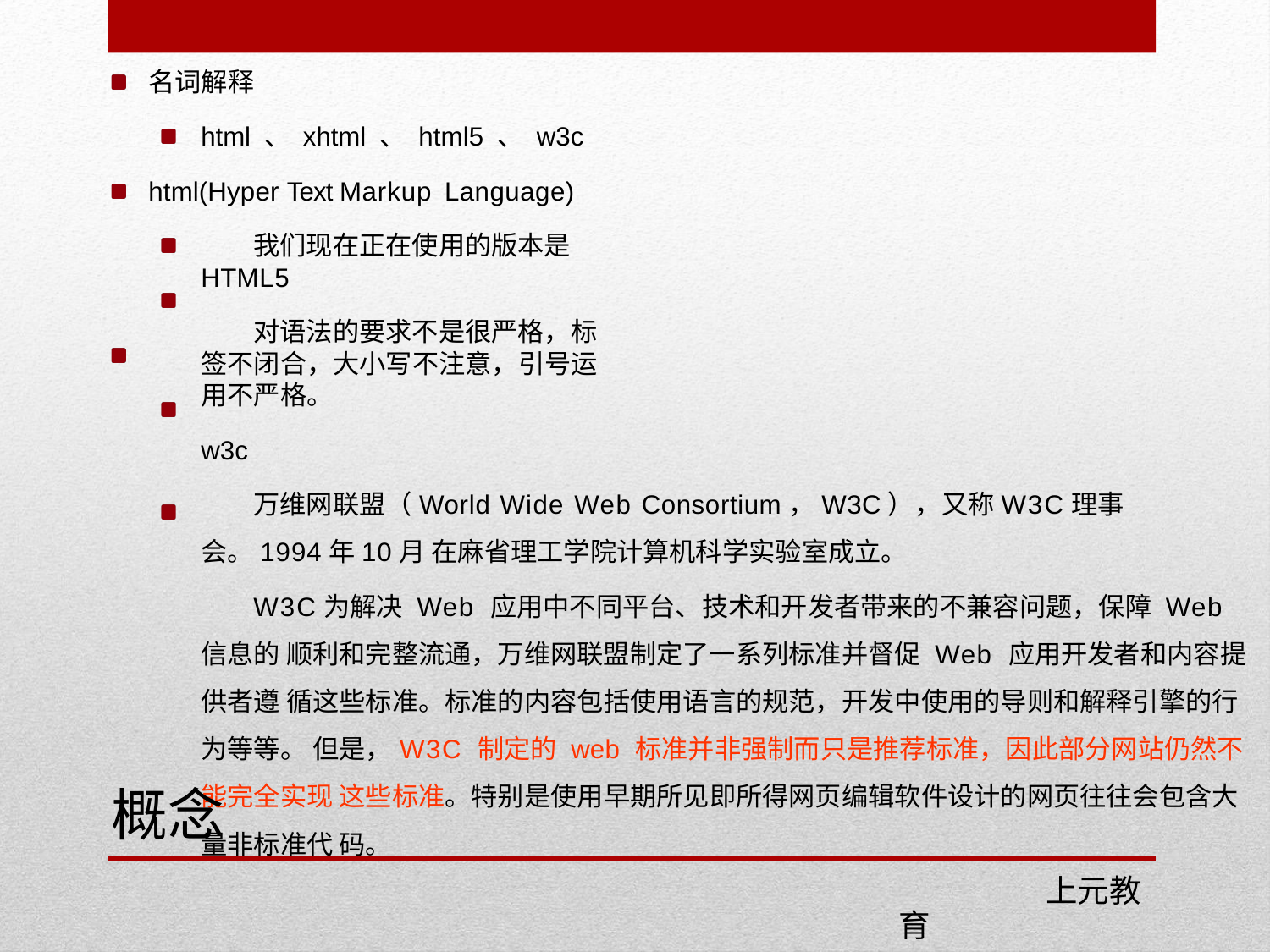

名词解释
html 、 xhtml 、 html5 、 w3c  html(Hyper Text Markup Language)
我们现在正在使用的版本是HTML5
对语法的要求不是很严格，标签不闭合，大小写不注意，引号运用不严格。
w3c
万维网联盟（World Wide Web Consortium，W3C），又称W3C理事会。1994年10月 在麻省理工学院计算机科学实验室成立。
W3C为解决 Web 应用中不同平台、技术和开发者带来的不兼容问题，保障 Web 信息的 顺利和完整流通，万维网联盟制定了一系列标准并督促 Web 应用开发者和内容提供者遵 循这些标准。标准的内容包括使用语言的规范，开发中使用的导则和解释引擎的行为等等。 但是，W3C 制定的 web 标准并非强制而只是推荐标准，因此部分网站仍然不能完全实现 这些标准。特别是使用早期所见即所得网页编辑软件设计的网页往往会包含大量非标准代 码。

概念
              上元教育